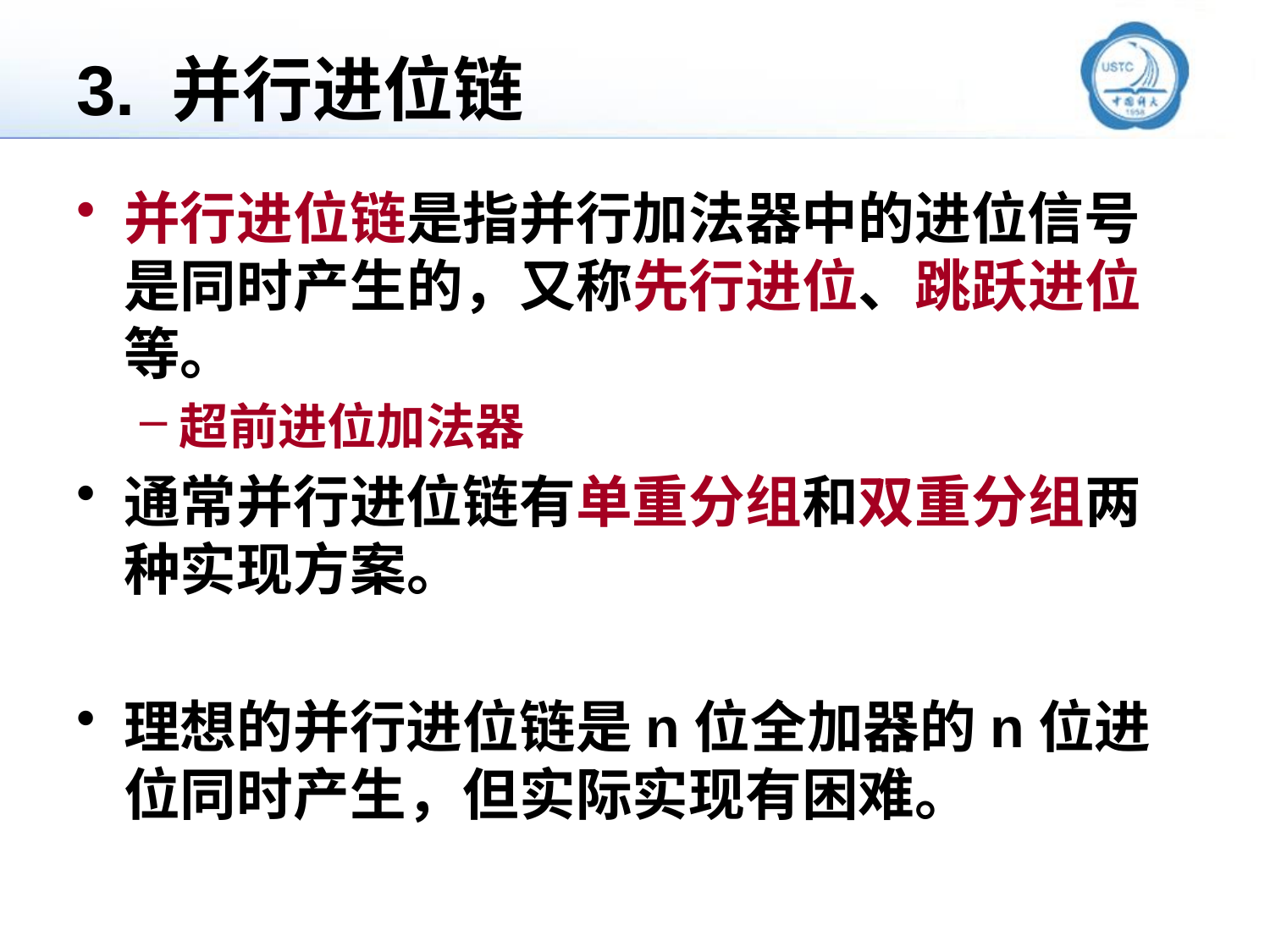

# 3. 并行进位链
并行进位链是指并行加法器中的进位信号是同时产生的，又称先行进位、跳跃进位等。
超前进位加法器
通常并行进位链有单重分组和双重分组两种实现方案。

理想的并行进位链是n位全加器的n位进位同时产生，但实际实现有困难。